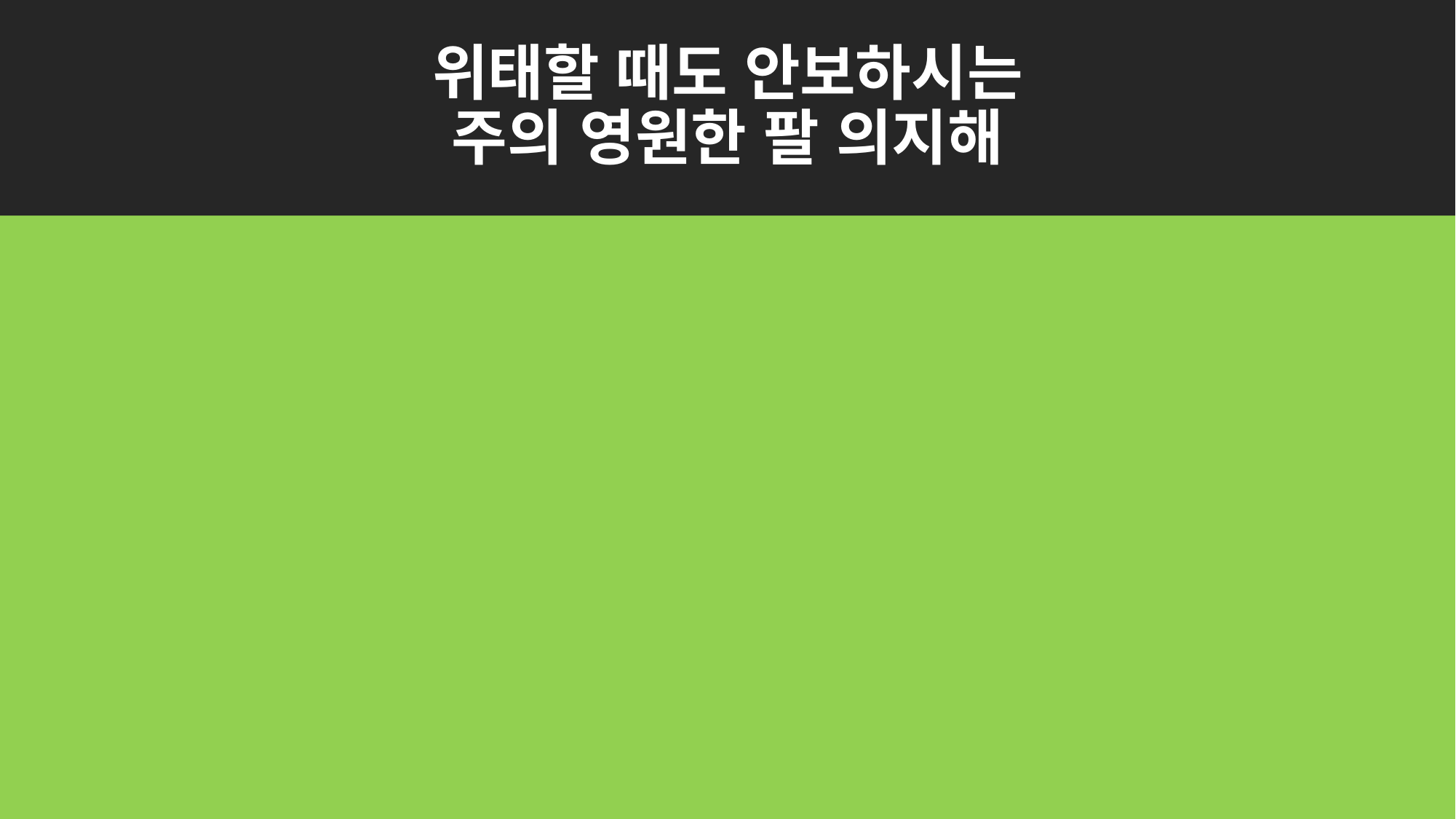

# 위태할 때도 안보하시는 주의 영원한 팔 의지해